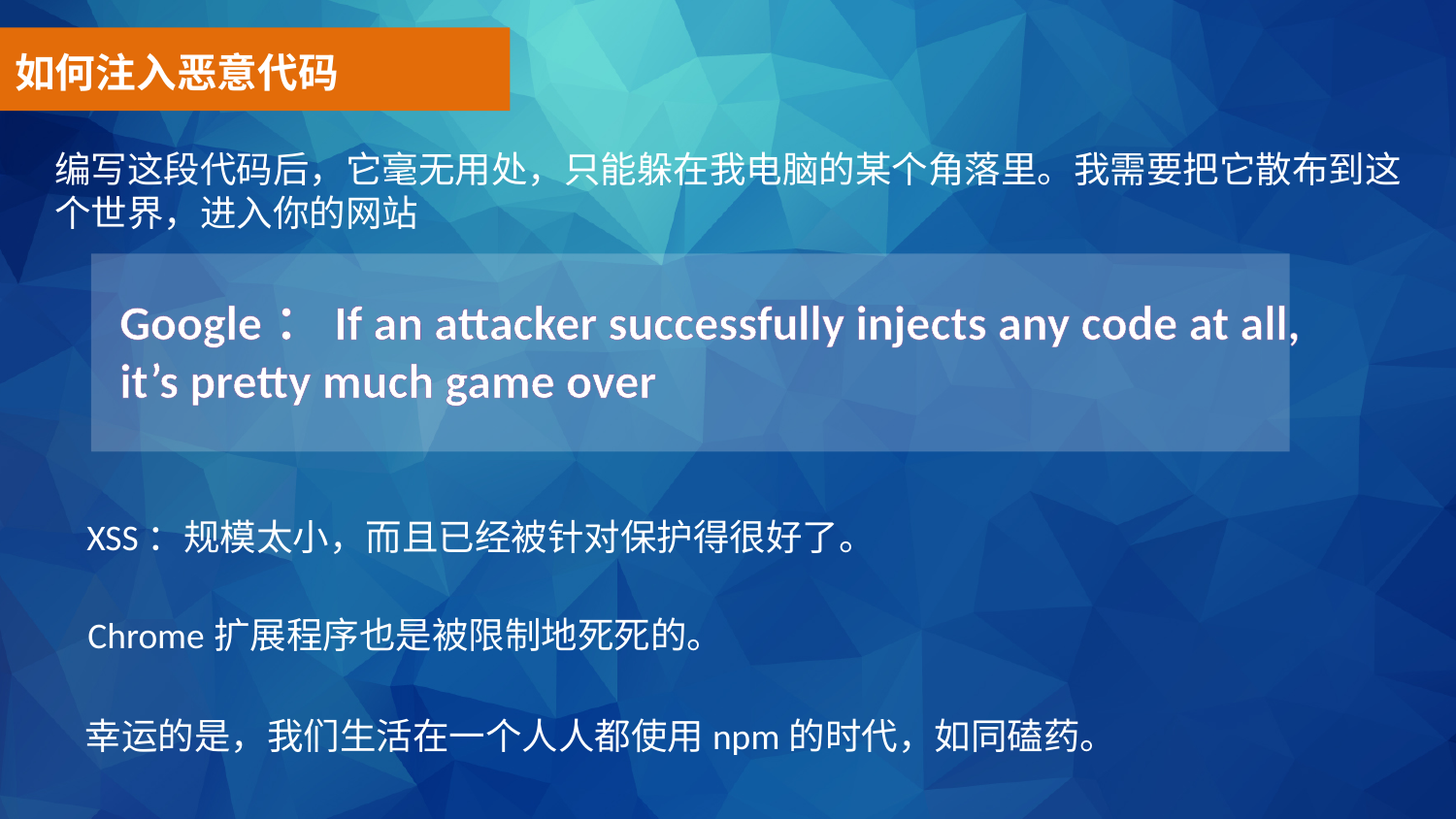

如何注入恶意代码

编写这段代码后，它毫无用处，只能躲在我电脑的某个角落里。我需要把它散布到这个世界，进入你的网站

Google：If an attacker successfully injects any code at all, it’s pretty much game over
XSS：规模太小，而且已经被针对保护得很好了。
Chrome扩展程序也是被限制地死死的。
幸运的是，我们生活在一个人人都使用npm的时代，如同磕药。